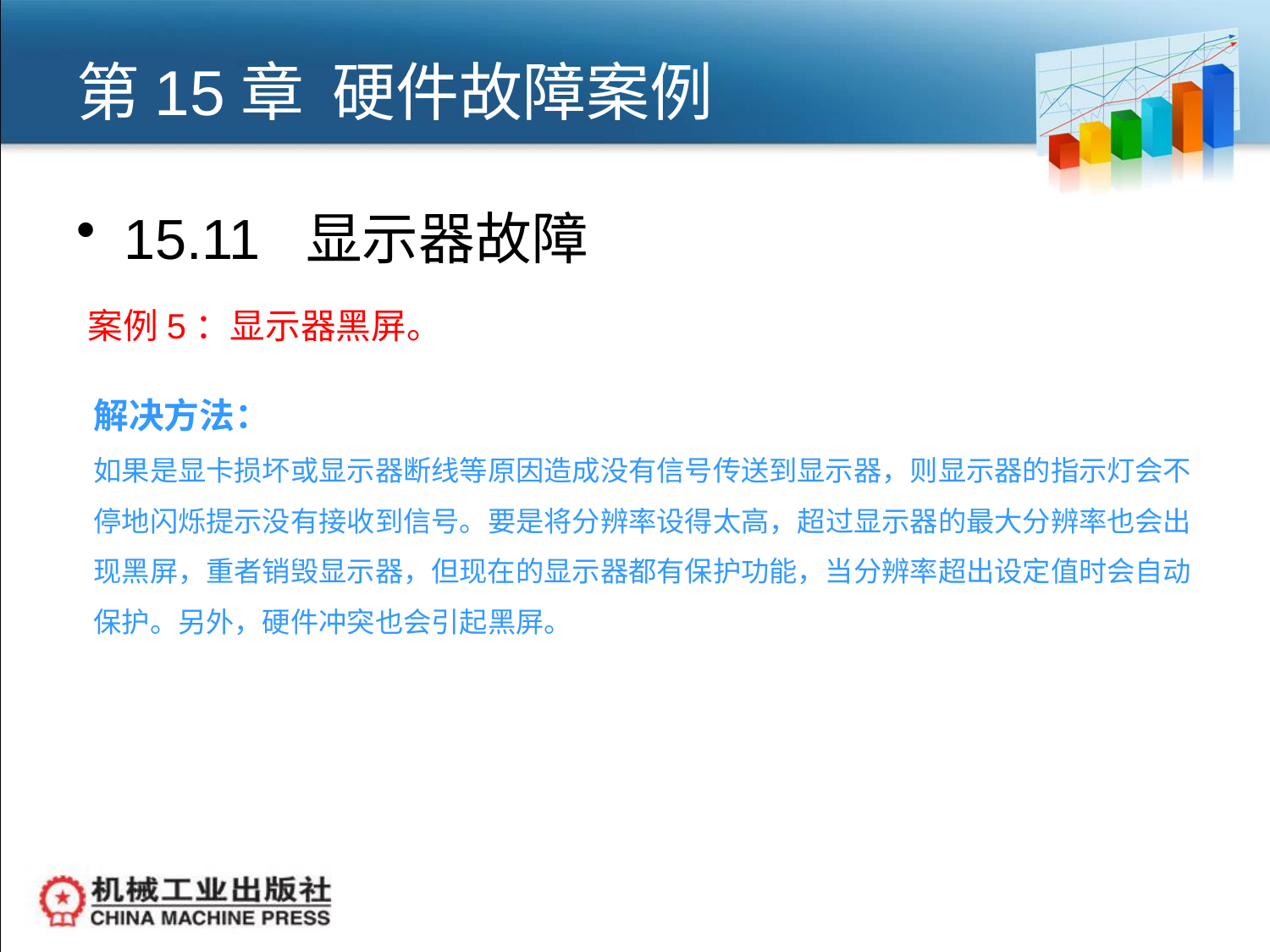

# 第15章  硬件故障案例
15.11  显示器故障
案例5：显示器黑屏。
解决方法：
如果是显卡损坏或显示器断线等原因造成没有信号传送到显示器，则显示器的指示灯会不停地闪烁提示没有接收到信号。要是将分辨率设得太高，超过显示器的最大分辨率也会出现黑屏，重者销毁显示器，但现在的显示器都有保护功能，当分辨率超出设定值时会自动保护。另外，硬件冲突也会引起黑屏。